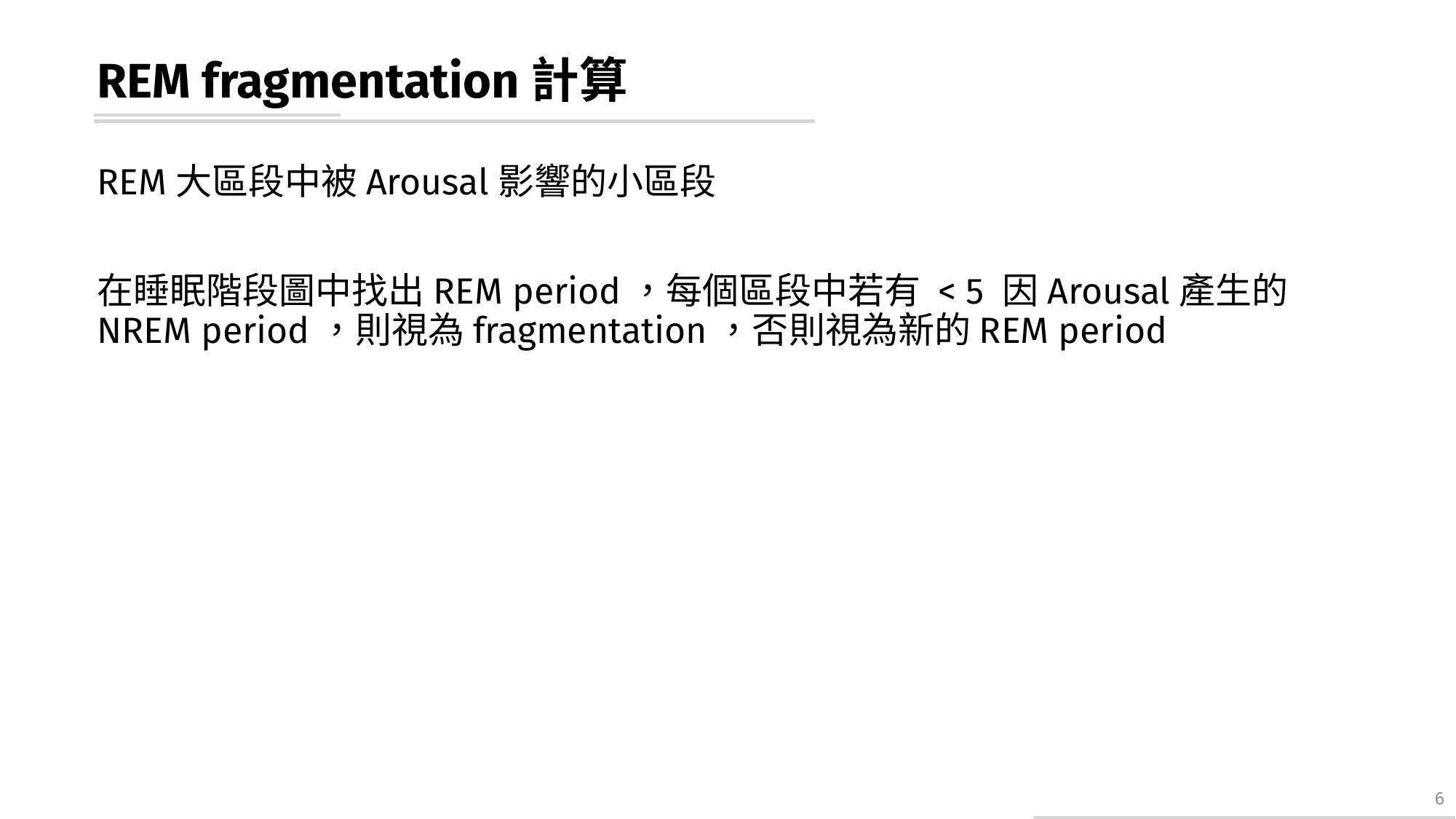

# REM fragmentation計算
REM大區段中被Arousal影響的小區段

在睡眠階段圖中找出REM period，每個區段中若有 < 5 因Arousal產生的NREM period，則視為fragmentation，否則視為新的REM period

6